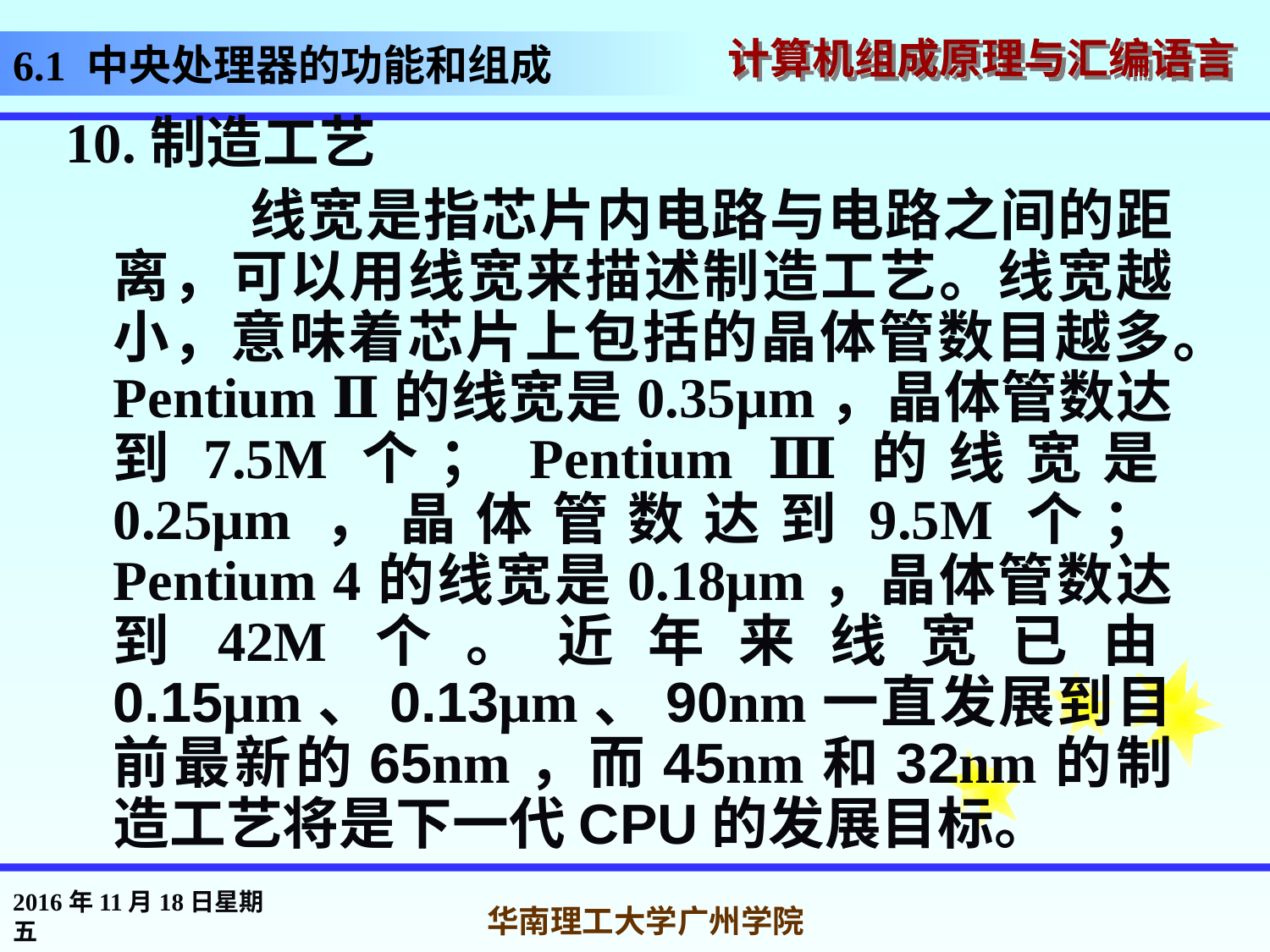

# 6.1 中央处理器的功能和组成
10.制造工艺
            线宽是指芯片内电路与电路之间的距离，可以用线宽来描述制造工艺。线宽越小，意味着芯片上包括的晶体管数目越多。Pentium Ⅱ的线宽是0.35μm，晶体管数达到7.5M个；Pentium Ⅲ的线宽是0.25μm，晶体管数达到9.5M个；Pentium 4的线宽是0.18μm，晶体管数达到42M个。近年来线宽已由0.15μm、0.13μm、90nm一直发展到目前最新的65nm，而45nm和32nm的制造工艺将是下一代CPU的发展目标。
2016年11月18日星期五
华南理工大学广州学院